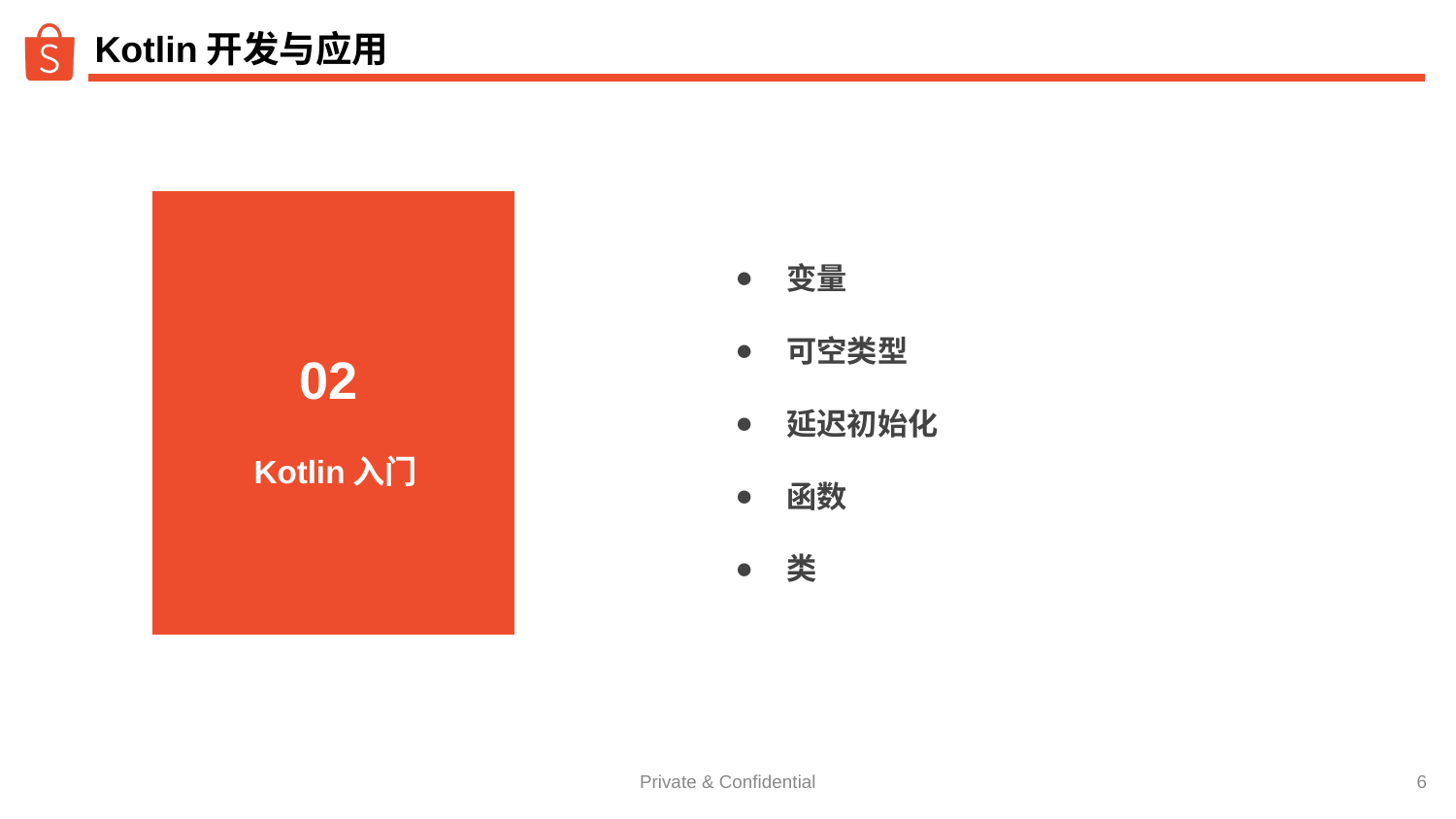

# Kotlin开发与应用

变量
可空类型
延迟初始化
函数
类
 02

Kotlin入门
简介
6